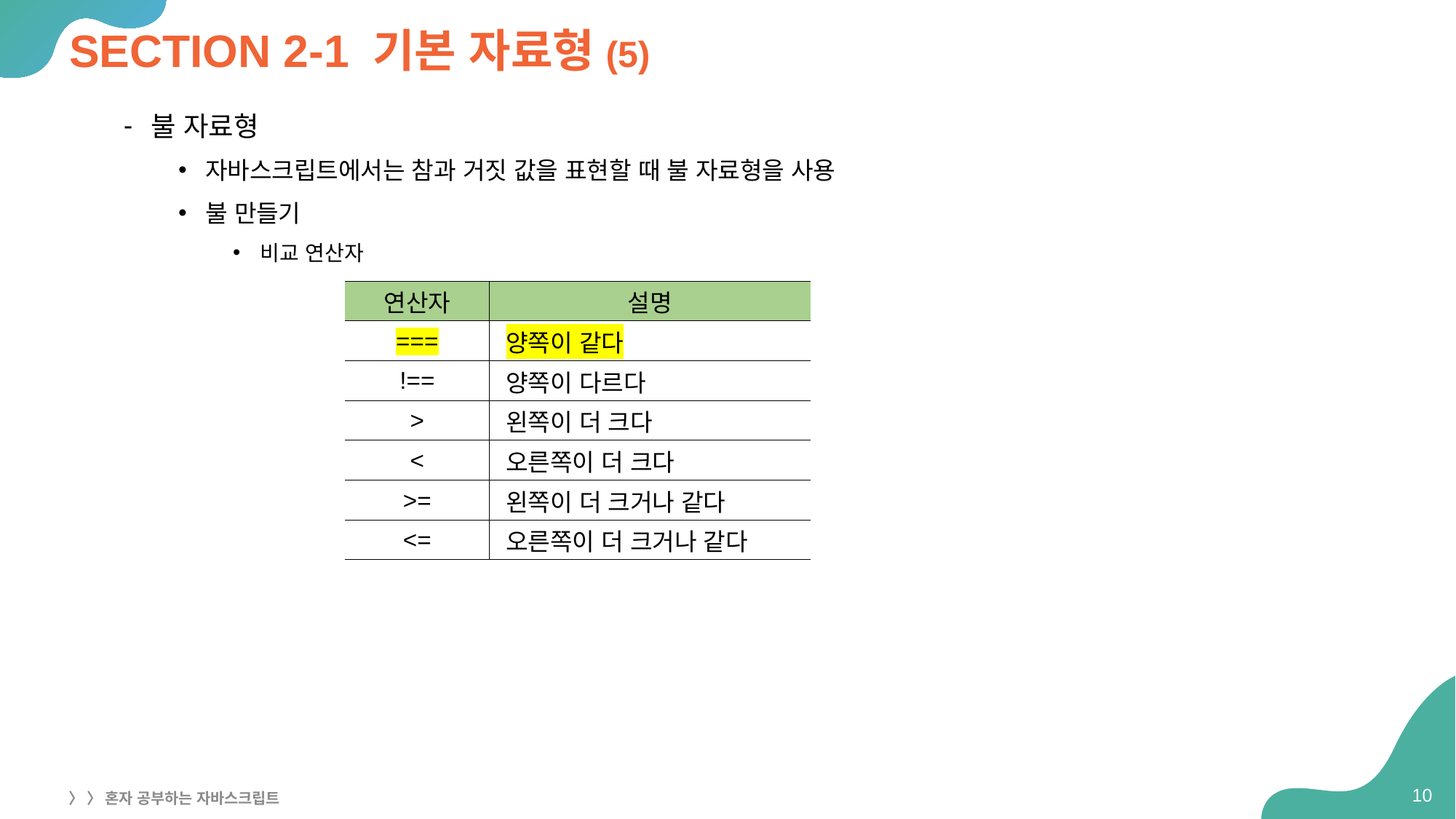

# SECTION 2-1 기본 자료형(5)
불 자료형
자바스크립트에서는 참과 거짓 값을 표현할 때 불 자료형을 사용
불 만들기
비교 연산자

| 연산자 | 설명 |
| --- | --- |
| === | 양쪽이 같다 |
| !== | 양쪽이 다르다 |
| > | 왼쪽이 더 크다 |
| < | 오른쪽이 더 크다 |
| >= | 왼쪽이 더 크거나 같다 |
| <= | 오른쪽이 더 크거나 같다 |
10
〉 〉 혼자 공부하는 자바스크립트